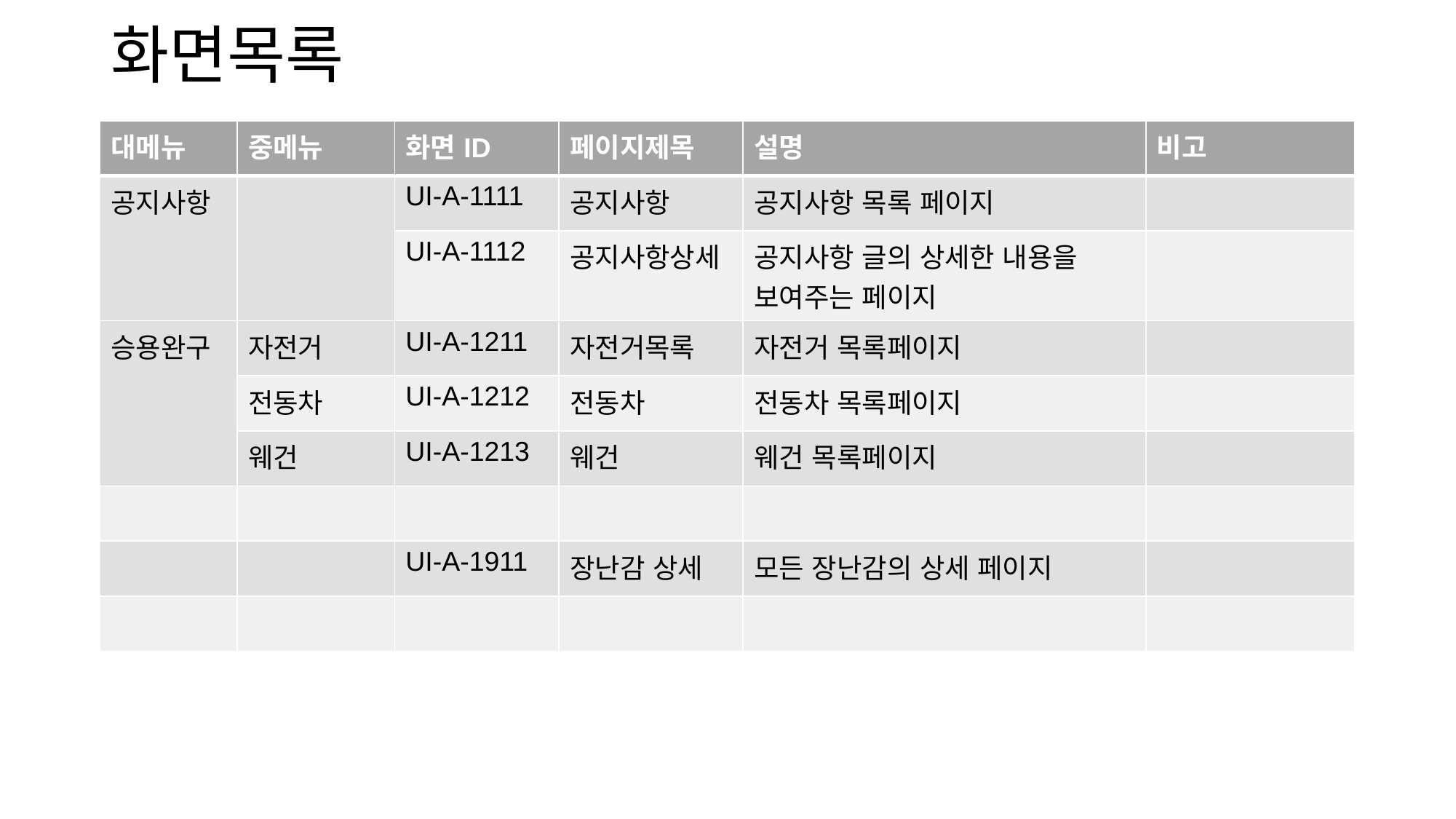

# 화면목록
| 대메뉴 | 중메뉴 | 화면ID | 페이지제목 | 설명 | 비고 |
| --- | --- | --- | --- | --- | --- |
| 공지사항 |  | UI-A-1111 | 공지사항 | 공지사항 목록 페이지 |  |
|  |  | UI-A-1112 | 공지사항상세 | 공지사항 글의 상세한 내용을 보여주는 페이지 |  |
| 승용완구 | 자전거 | UI-A-1211 | 자전거목록 | 자전거 목록페이지 |  |
|  | 전동차 | UI-A-1212 | 전동차 | 전동차 목록페이지 |  |
|  | 웨건 | UI-A-1213 | 웨건 | 웨건 목록페이지 |  |
|  |  |  |  |  |  |
|  |  | UI-A-1911 | 장난감 상세 | 모든 장난감의 상세 페이지 |  |
|  |  |  |  |  |  |